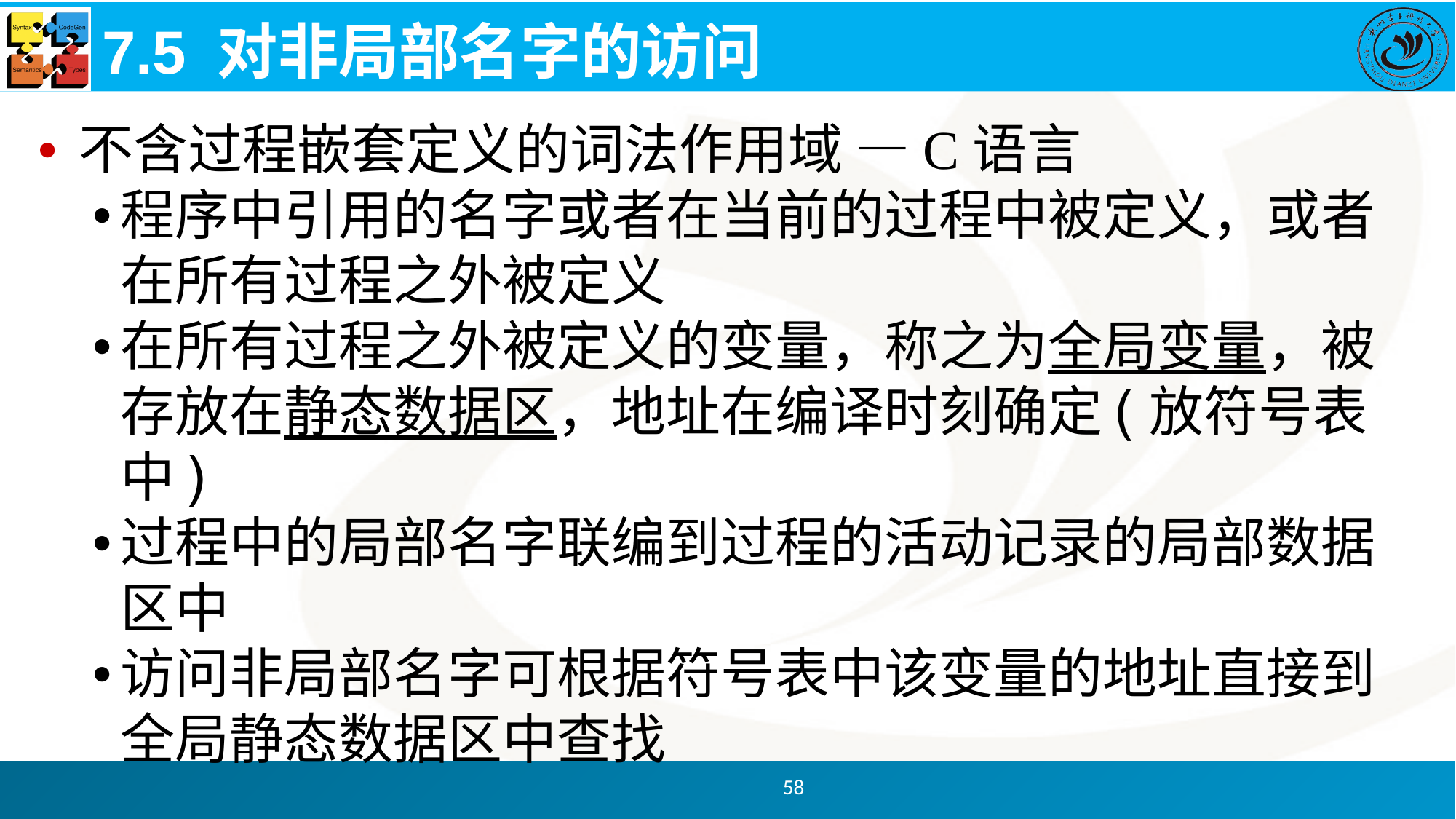

# 7.5 对非局部名字的访问
不含过程嵌套定义的词法作用域 —C语言
程序中引用的名字或者在当前的过程中被定义，或者在所有过程之外被定义
在所有过程之外被定义的变量，称之为全局变量，被存放在静态数据区，地址在编译时刻确定(放符号表中)
过程中的局部名字联编到过程的活动记录的局部数据区中
访问非局部名字可根据符号表中该变量的地址直接到全局静态数据区中查找
58